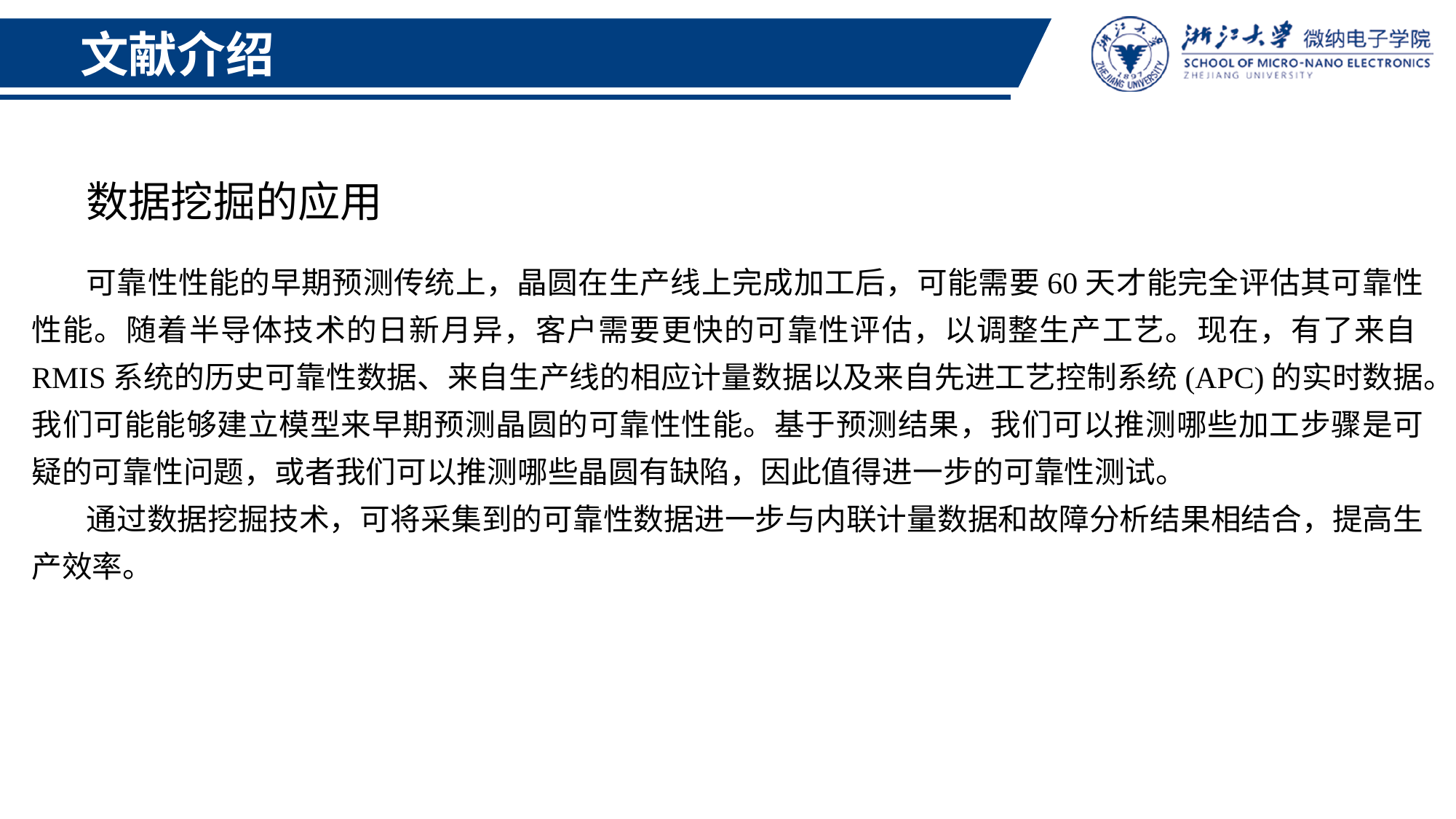

文献介绍
数据挖掘的应用
可靠性性能的早期预测传统上，晶圆在生产线上完成加工后，可能需要60天才能完全评估其可靠性性能。随着半导体技术的日新月异，客户需要更快的可靠性评估，以调整生产工艺。现在，有了来自RMIS系统的历史可靠性数据、来自生产线的相应计量数据以及来自先进工艺控制系统(APC)的实时数据。我们可能能够建立模型来早期预测晶圆的可靠性性能。基于预测结果，我们可以推测哪些加工步骤是可疑的可靠性问题，或者我们可以推测哪些晶圆有缺陷，因此值得进一步的可靠性测试。
通过数据挖掘技术，可将采集到的可靠性数据进一步与内联计量数据和故障分析结果相结合，提高生产效率。